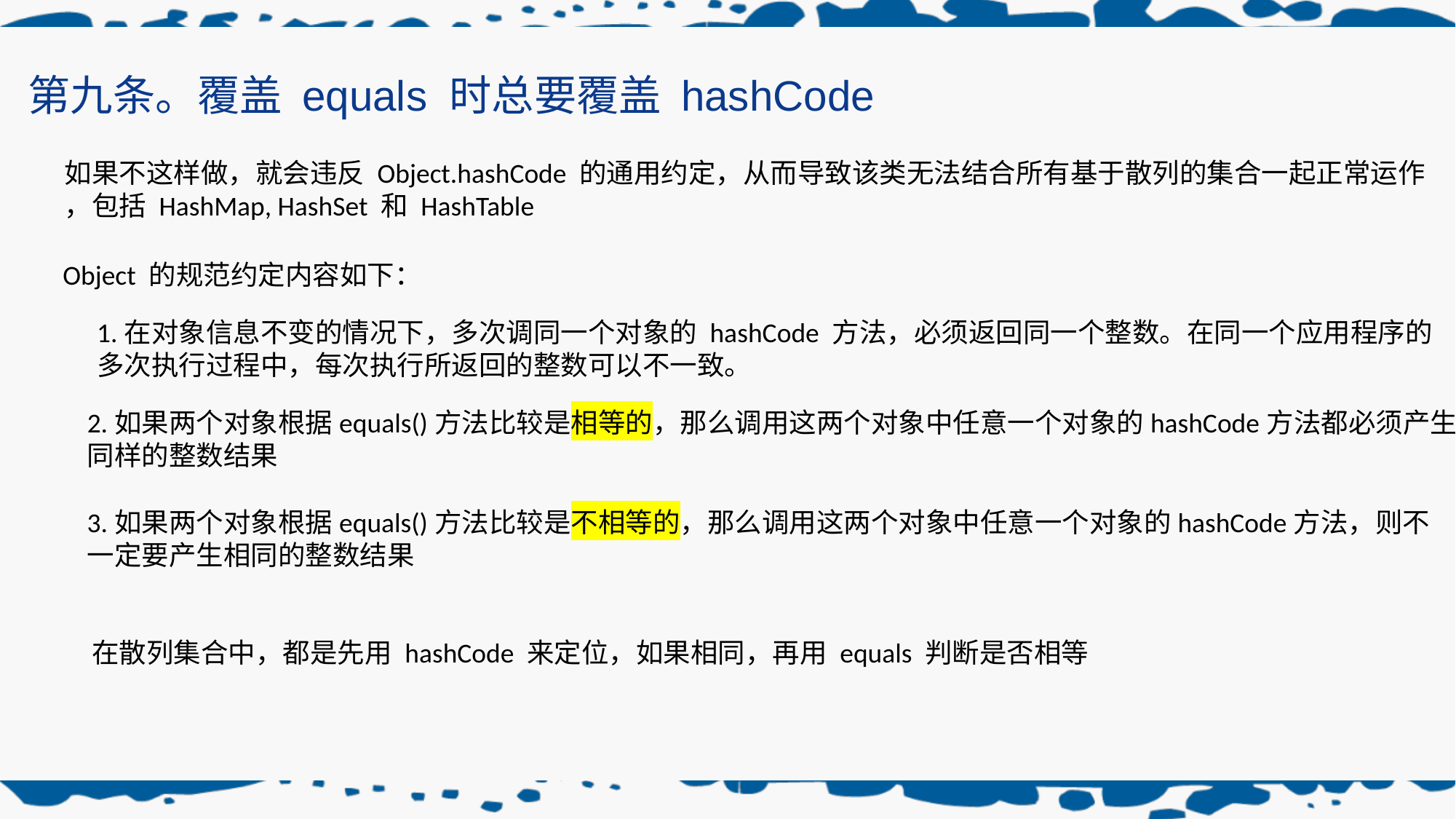

第九条。覆盖 equals 时总要覆盖 hashCode
如果不这样做，就会违反 Object.hashCode 的通用约定，从而导致该类无法结合所有基于散列的集合一起正常运作
，包括 HashMap, HashSet 和 HashTable
Object 的规范约定内容如下：
1.在对象信息不变的情况下，多次调同一个对象的 hashCode 方法，必须返回同一个整数。在同一个应用程序的
多次执行过程中，每次执行所返回的整数可以不一致。
2.如果两个对象根据equals()方法比较是相等的，那么调用这两个对象中任意一个对象的hashCode方法都必须产生
同样的整数结果
3.如果两个对象根据equals()方法比较是不相等的，那么调用这两个对象中任意一个对象的hashCode方法，则不
一定要产生相同的整数结果
在散列集合中，都是先用 hashCode 来定位，如果相同，再用 equals 判断是否相等